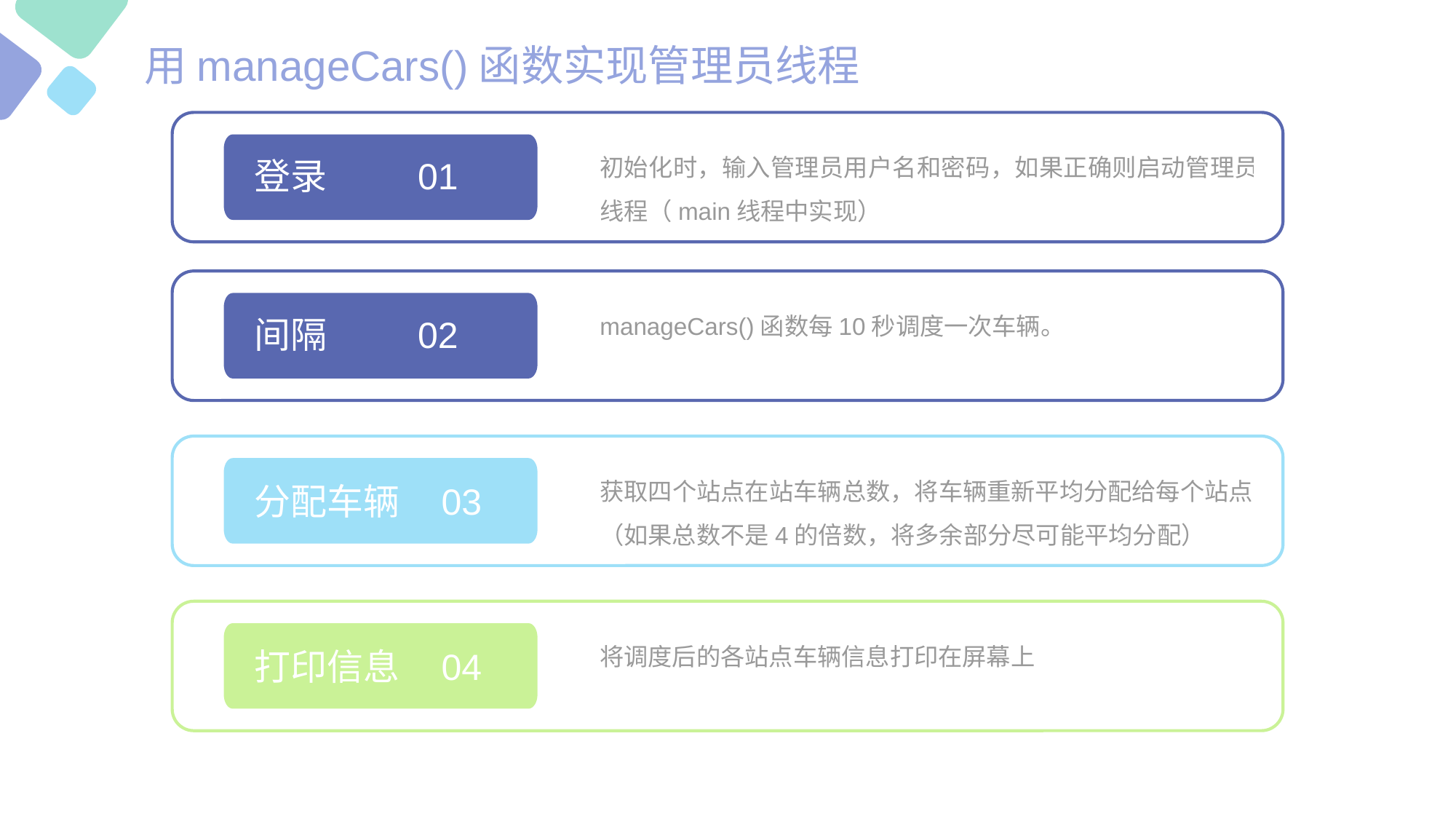

用manageCars()函数实现管理员线程

初始化时，输入管理员用户名和密码，如果正确则启动管理员线程（main线程中实现）

登录          01

manageCars()函数每10秒调度一次车辆。

间隔          02

获取四个站点在站车辆总数，将车辆重新平均分配给每个站点（如果总数不是4的倍数，将多余部分尽可能平均分配）

分配车辆    03

将调度后的各站点车辆信息打印在屏幕上

打印信息    04